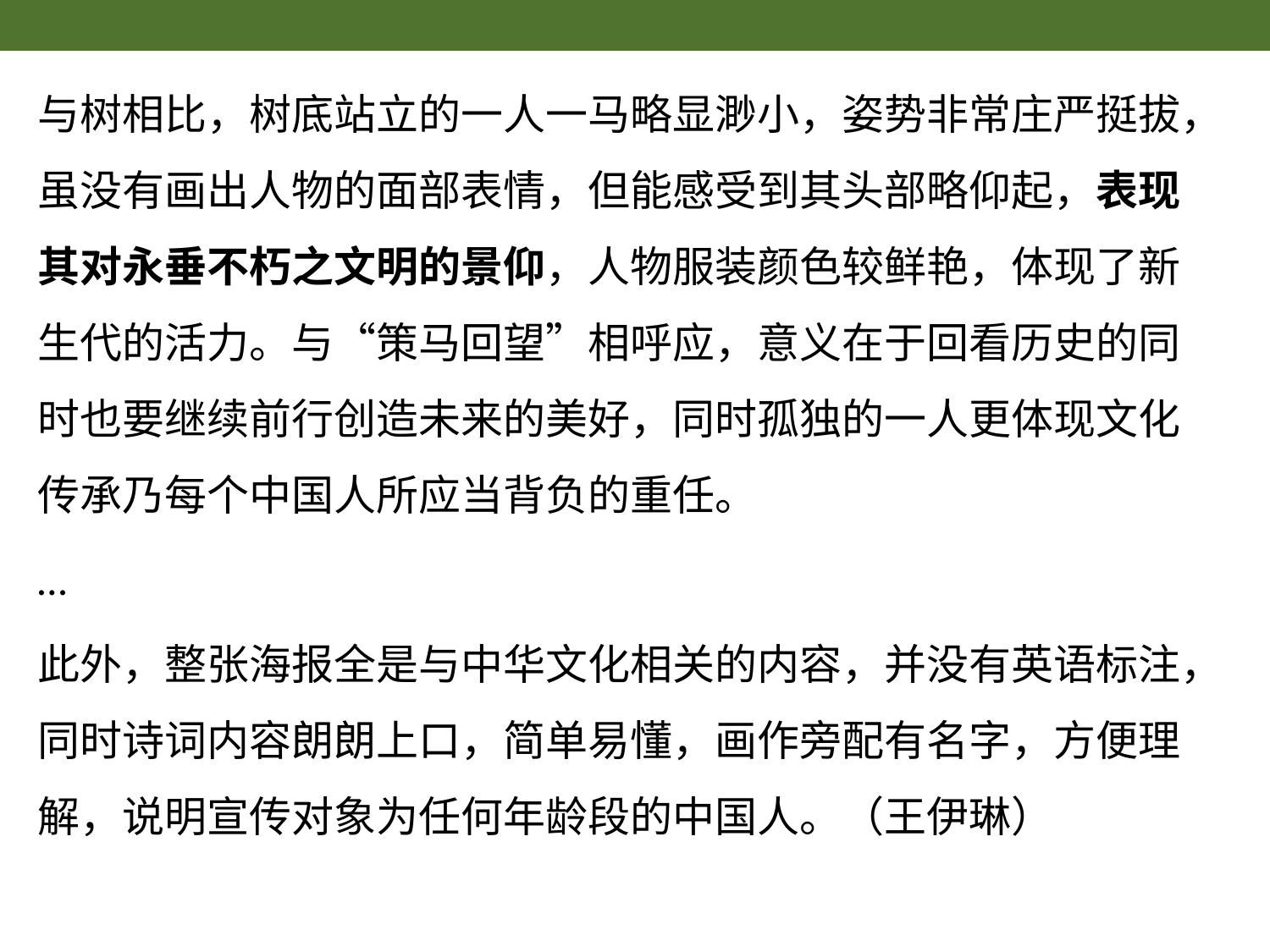

与树相比，树底站立的一人一马略显渺小，姿势非常庄严挺拔，虽没有画出人物的面部表情，但能感受到其头部略仰起，表现其对永垂不朽之文明的景仰，人物服装颜色较鲜艳，体现了新生代的活力。与“策马回望”相呼应，意义在于回看历史的同时也要继续前行创造未来的美好，同时孤独的一人更体现文化传承乃每个中国人所应当背负的重任。
…
此外，整张海报全是与中华文化相关的内容，并没有英语标注，同时诗词内容朗朗上口，简单易懂，画作旁配有名字，方便理解，说明宣传对象为任何年龄段的中国人。（王伊琳）